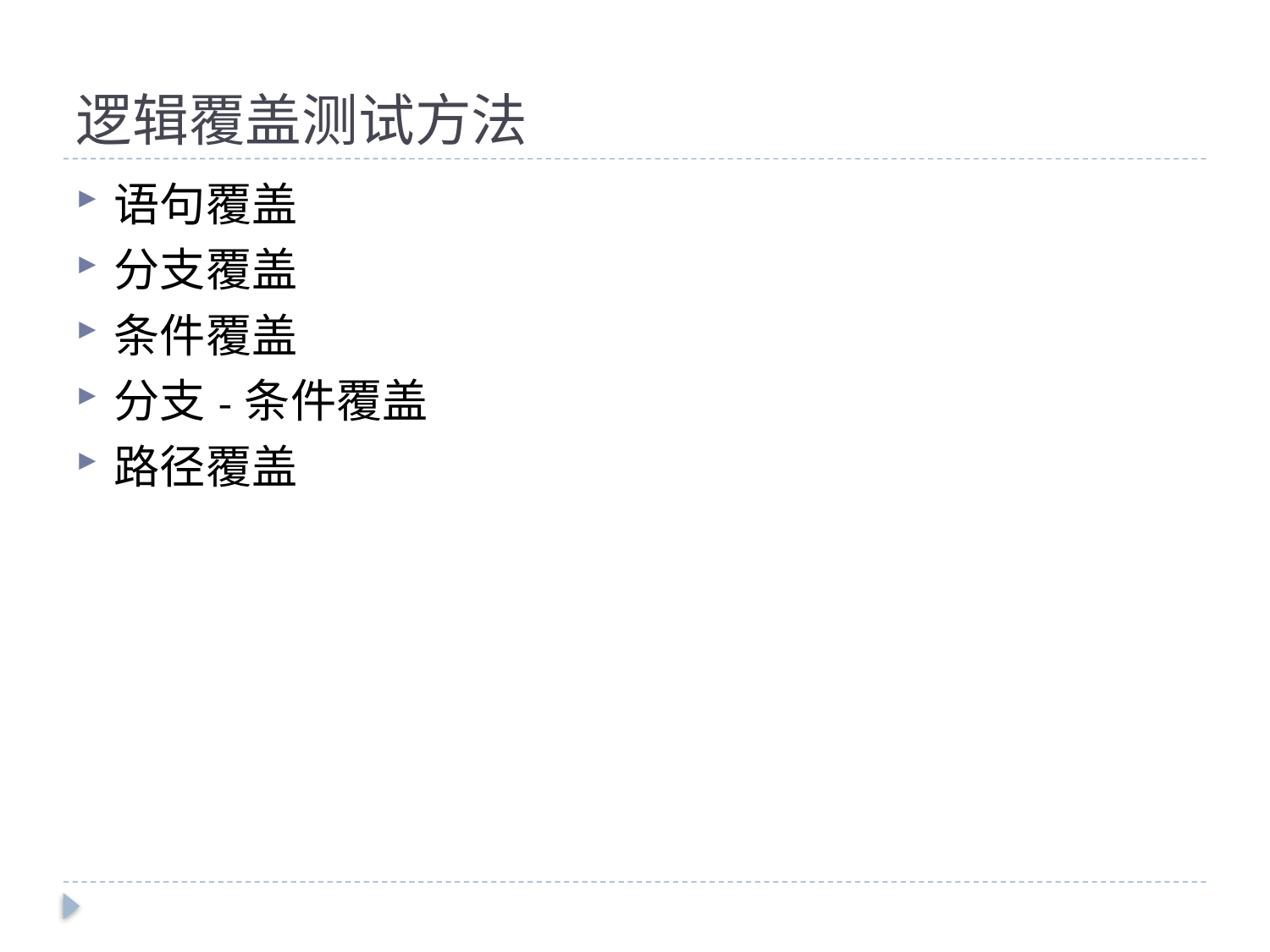

# 逻辑覆盖测试方法
语句覆盖
分支覆盖
条件覆盖
分支-条件覆盖
路径覆盖